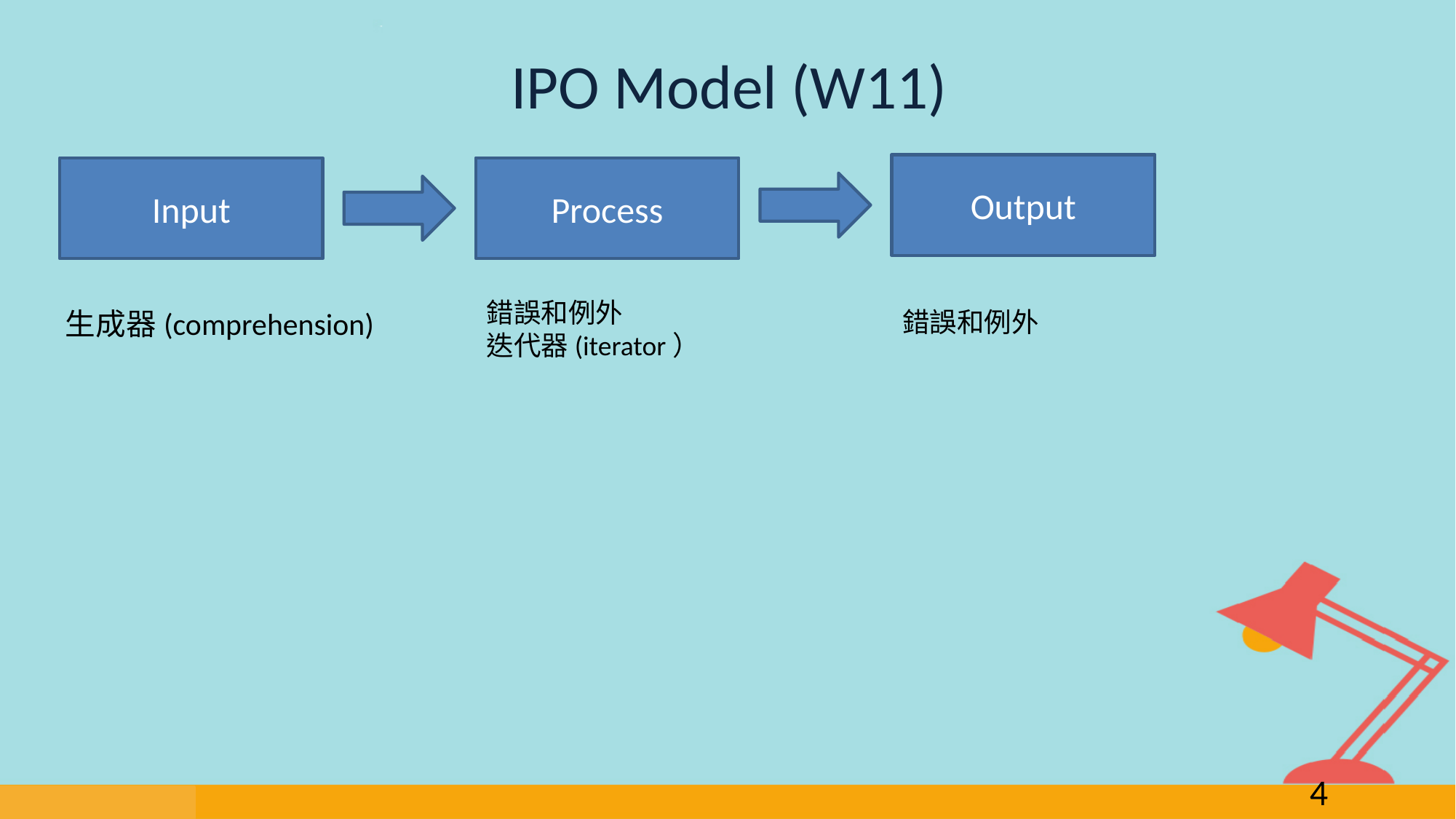

IPO Model (W11)
Output
Input
Process

錯誤和例外
迭代器(iterator）
生成器(comprehension)
錯誤和例外